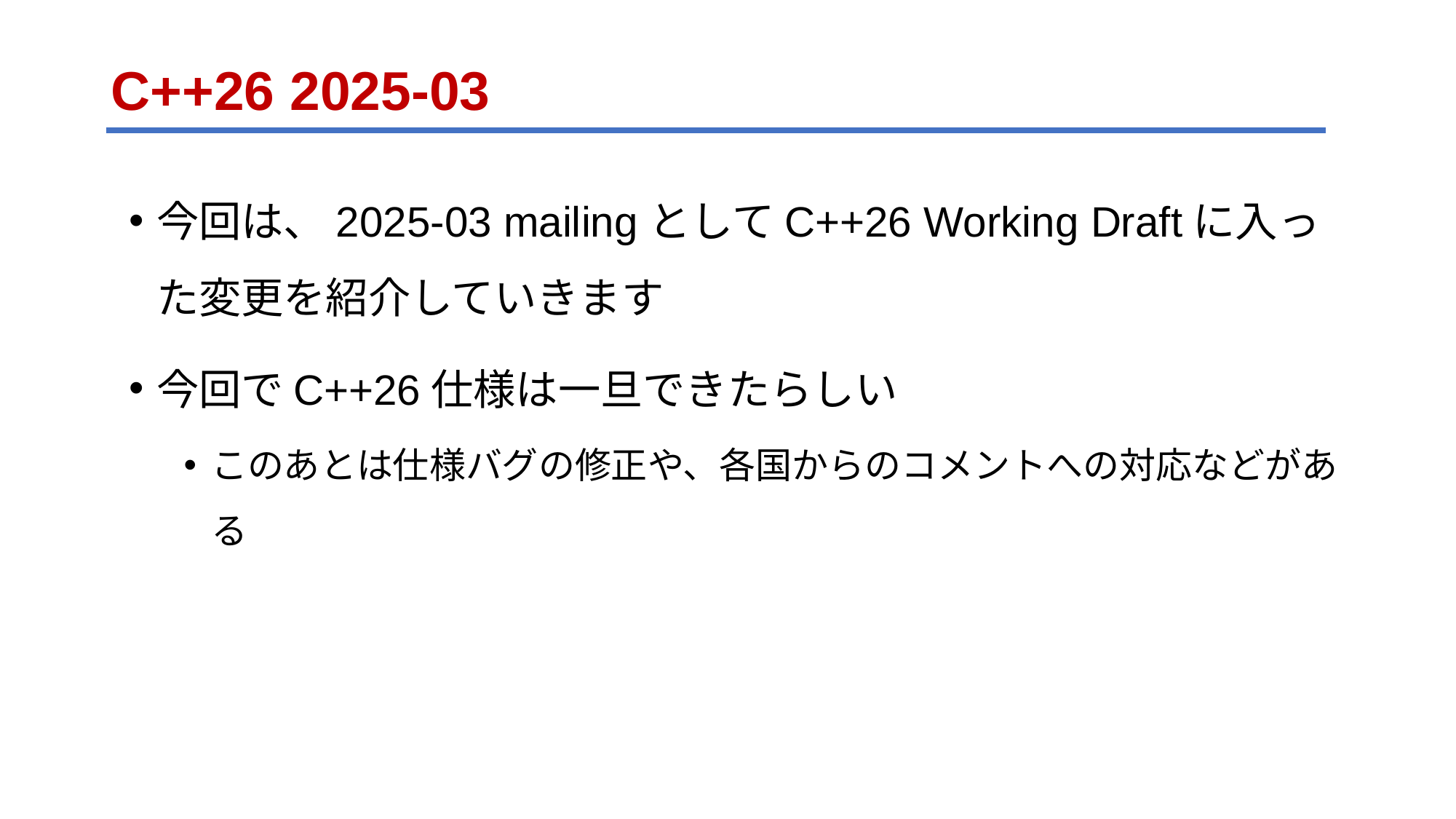

# C++26 2025-03
今回は、2025-03 mailingとしてC++26 Working Draftに入った変更を紹介していきます
今回でC++26仕様は一旦できたらしい
このあとは仕様バグの修正や、各国からのコメントへの対応などがある